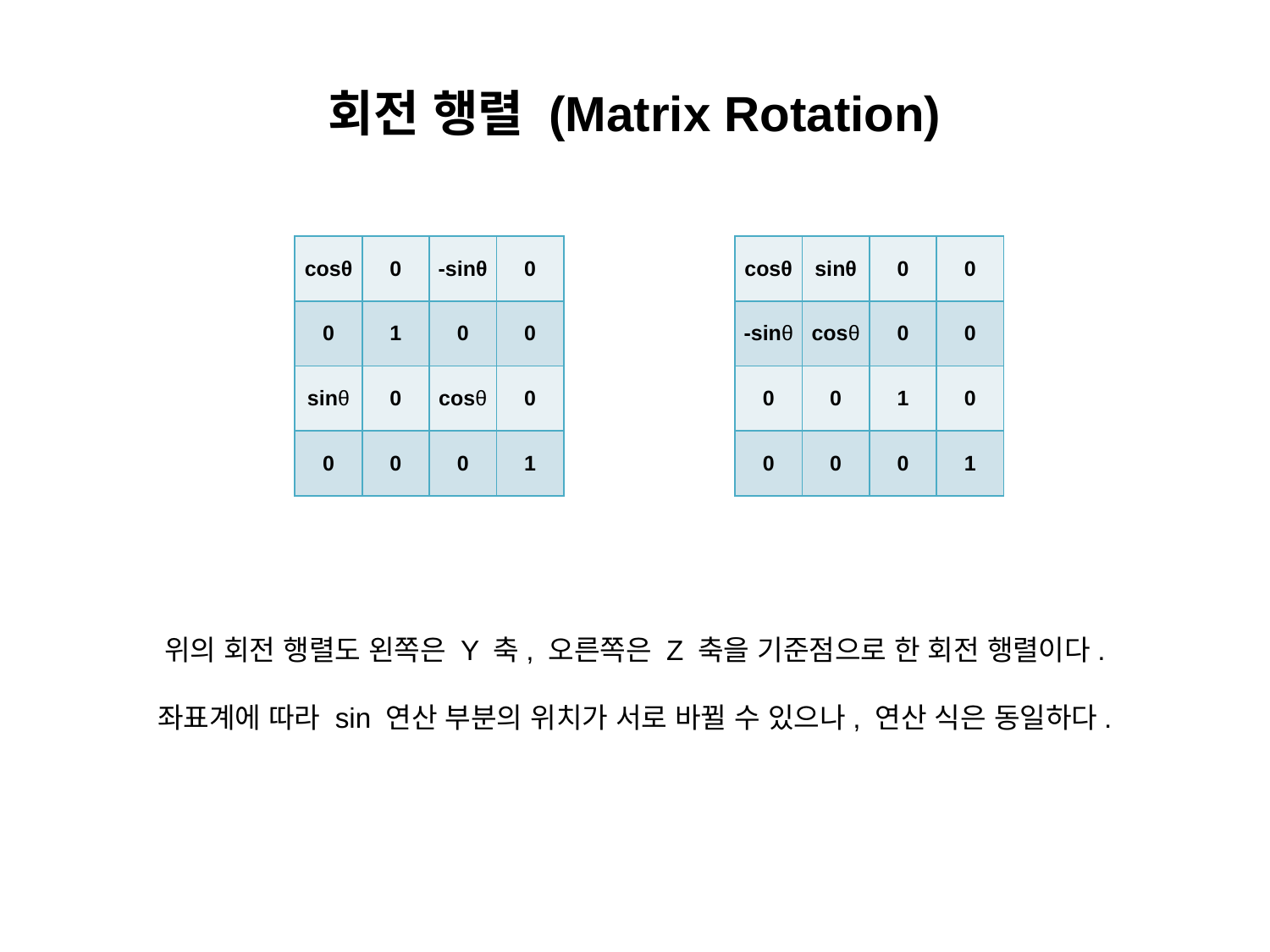

회전 행렬 (Matrix Rotation)
| cosθ | 0 | -sinθ | 0 |
| --- | --- | --- | --- |
| 0 | 1 | 0 | 0 |
| sinθ | 0 | cosθ | 0 |
| 0 | 0 | 0 | 1 |
| cosθ | sinθ | 0 | 0 |
| --- | --- | --- | --- |
| -sinθ | cosθ | 0 | 0 |
| 0 | 0 | 1 | 0 |
| 0 | 0 | 0 | 1 |
위의 회전 행렬도 왼쪽은 Y 축, 오른쪽은 Z 축을 기준점으로 한 회전 행렬이다.

좌표계에 따라 sin 연산 부분의 위치가 서로 바뀔 수 있으나, 연산 식은 동일하다.